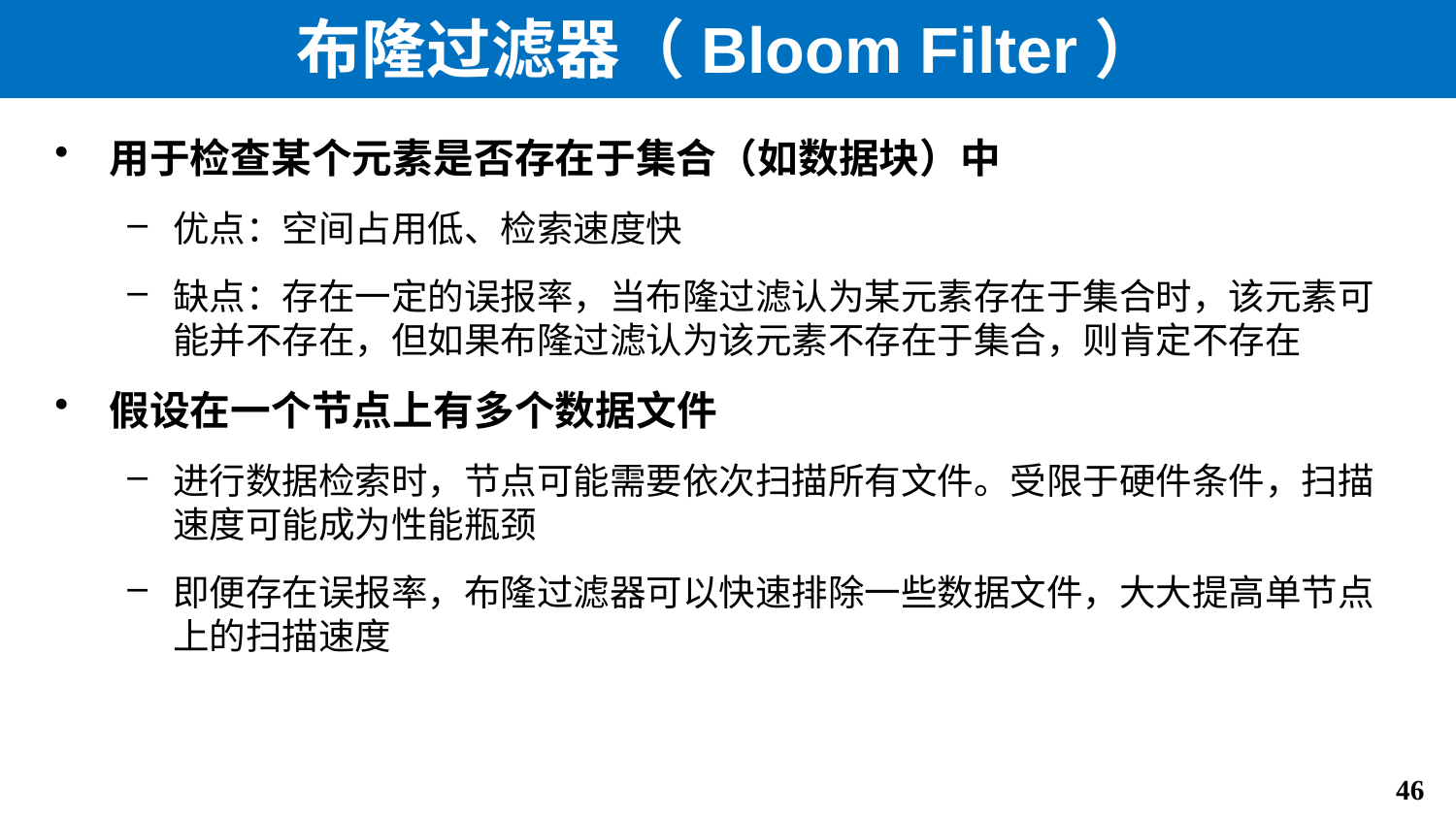

# 布隆过滤器（Bloom Filter）
用于检查某个元素是否存在于集合（如数据块）中
优点：空间占用低、检索速度快
缺点：存在一定的误报率，当布隆过滤认为某元素存在于集合时，该元素可能并不存在，但如果布隆过滤认为该元素不存在于集合，则肯定不存在
假设在一个节点上有多个数据文件
进行数据检索时，节点可能需要依次扫描所有文件。受限于硬件条件，扫描速度可能成为性能瓶颈
即便存在误报率，布隆过滤器可以快速排除一些数据文件，大大提高单节点上的扫描速度